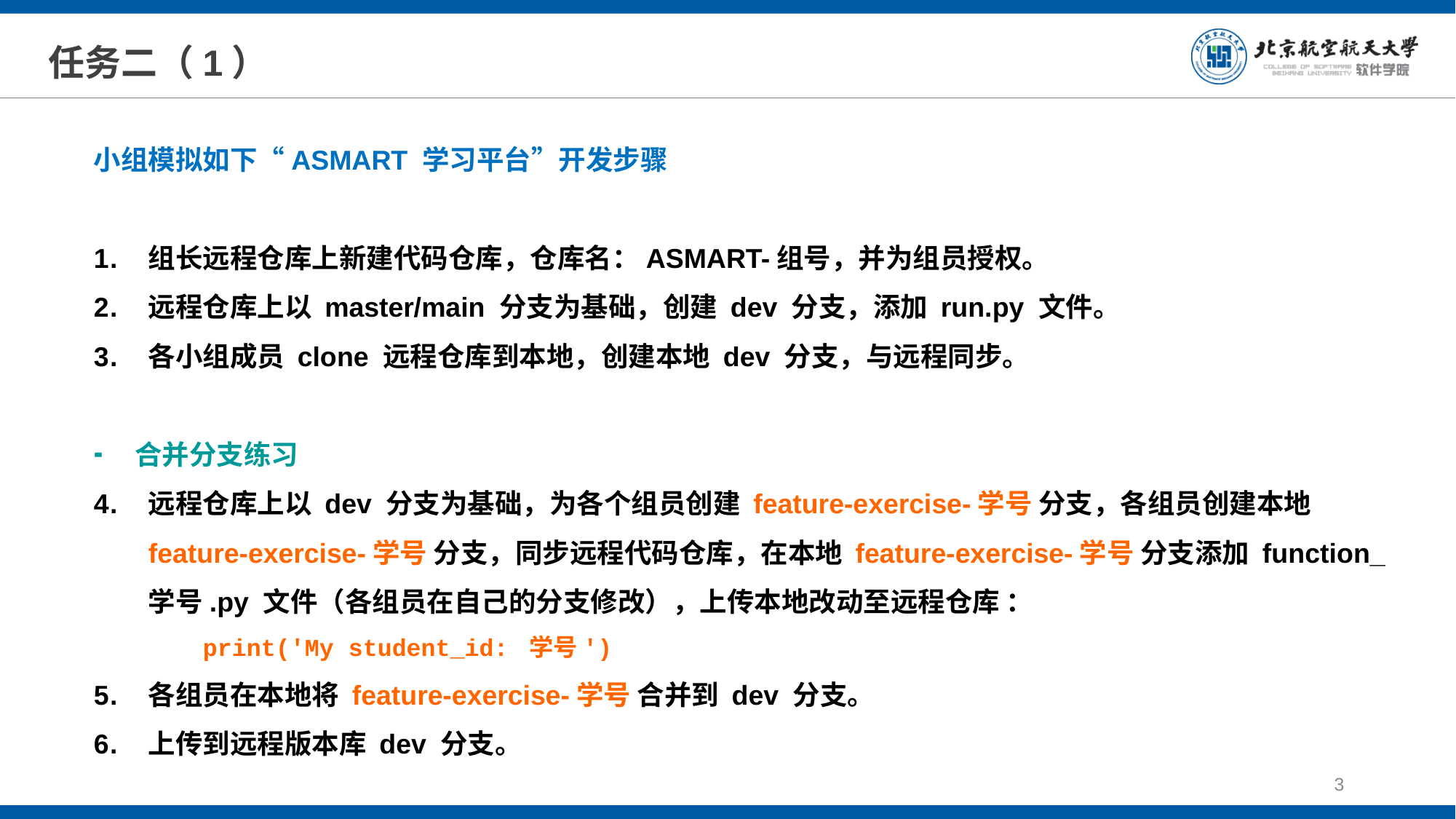

# 任务二（1）
小组模拟如下“ASMART 学习平台”开发步骤

组长远程仓库上新建代码仓库，仓库名：ASMART-组号，并为组员授权。
远程仓库上以 master/main 分支为基础，创建 dev 分支，添加 run.py 文件。
各小组成员 clone 远程仓库到本地，创建本地 dev 分支，与远程同步。

合并分支练习
远程仓库上以 dev 分支为基础，为各个组员创建 feature-exercise-学号 分支，各组员创建本地 feature-exercise-学号 分支，同步远程代码仓库，在本地 feature-exercise-学号 分支添加 function_学号.py 文件（各组员在自己的分支修改），上传本地改动至远程仓库 ：
print('My student_id: 学号')
各组员在本地将 feature-exercise-学号 合并到 dev 分支。
上传到远程版本库 dev 分支。
3